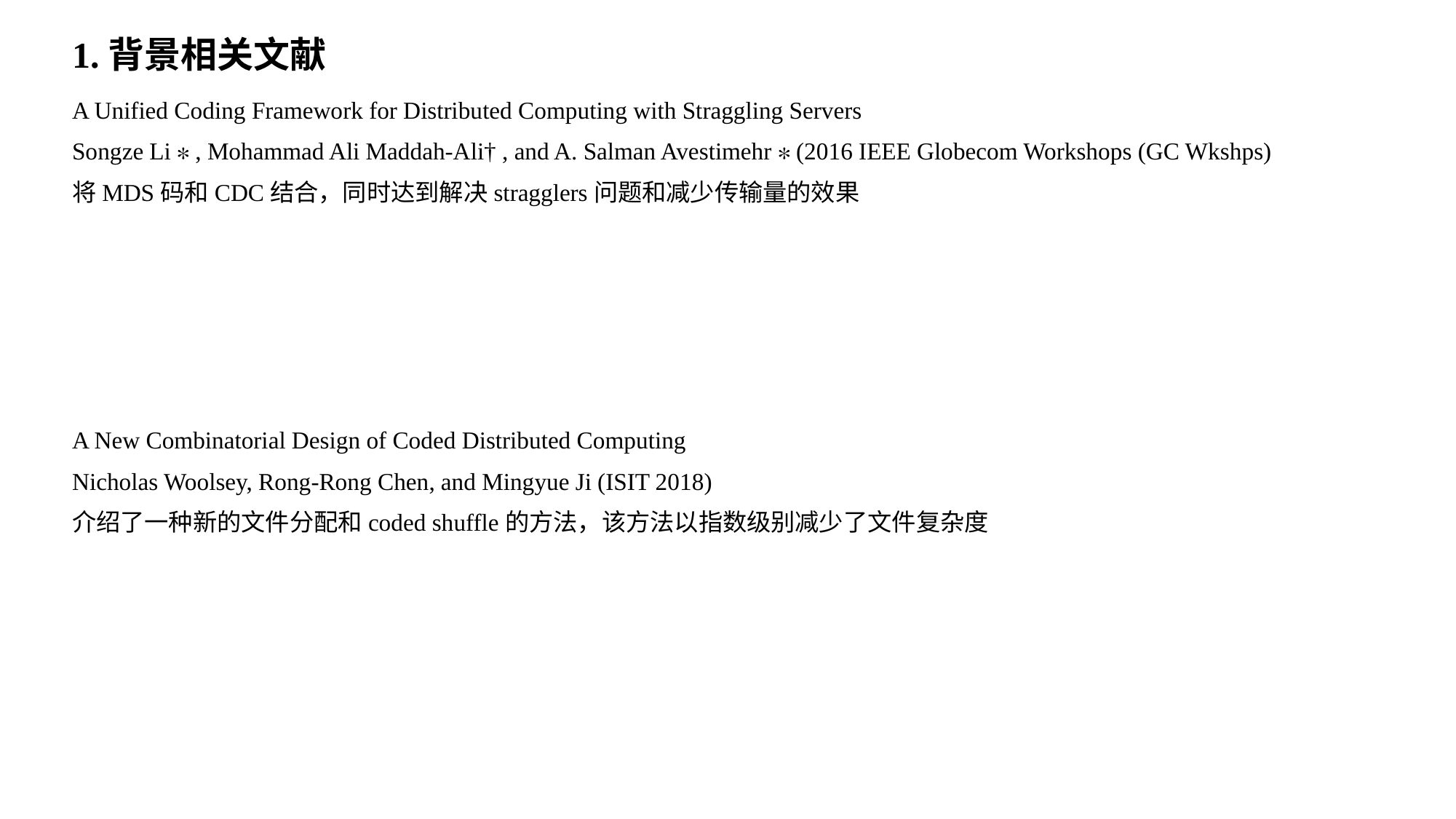

# 1.背景相关文献
A Unified Coding Framework for Distributed Computing with Straggling Servers
Songze Li ∗ , Mohammad Ali Maddah-Ali† , and A. Salman Avestimehr ∗ (2016 IEEE Globecom Workshops (GC Wkshps)
将MDS码和CDC结合，同时达到解决stragglers问题和减少传输量的效果

A New Combinatorial Design of Coded Distributed Computing
Nicholas Woolsey, Rong-Rong Chen, and Mingyue Ji (ISIT 2018)
介绍了一种新的文件分配和coded shuffle的方法，该方法以指数级别减少了文件复杂度